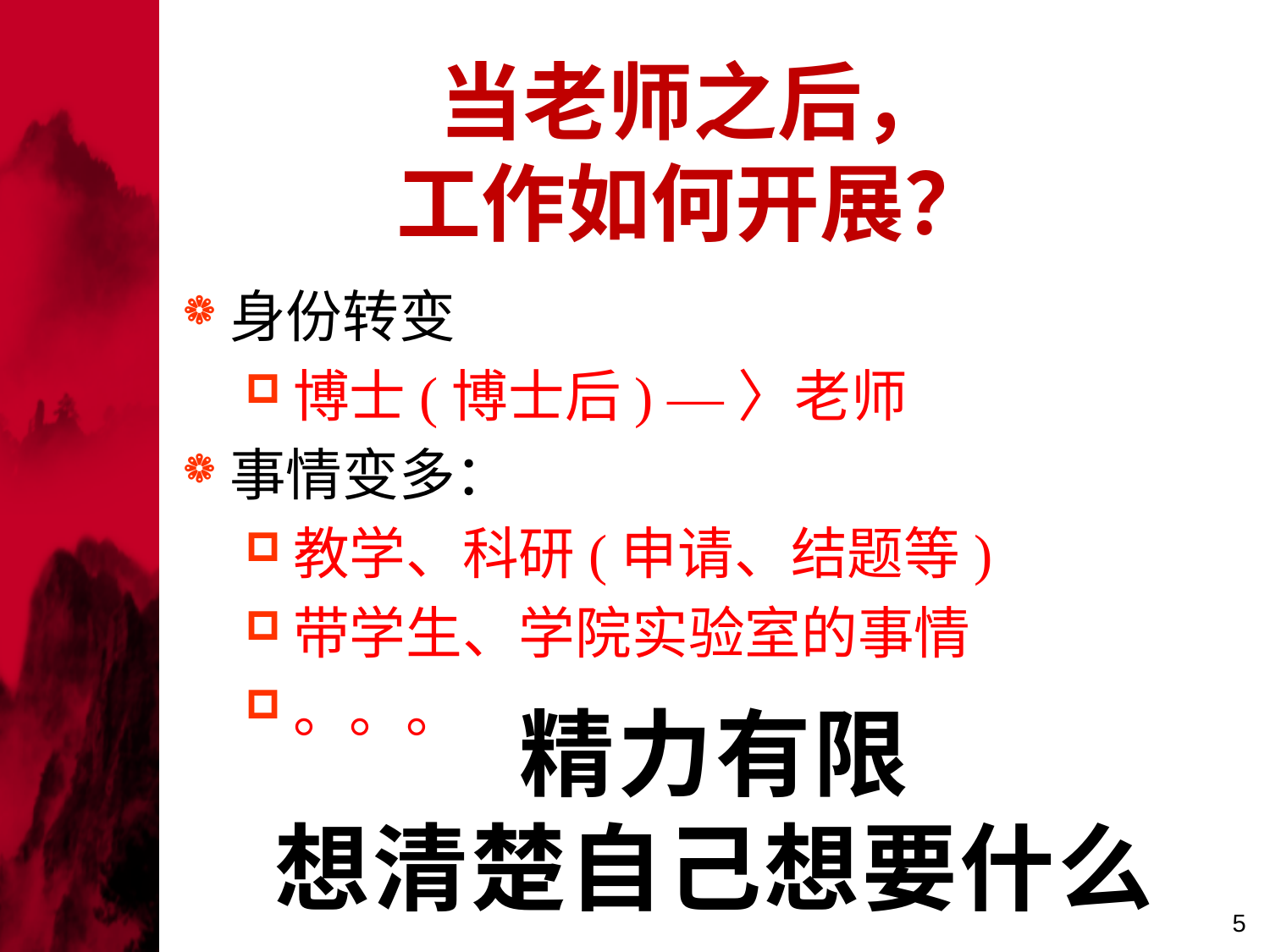

当老师之后，
工作如何开展？
身份转变
博士(博士后) —〉老师
事情变多：
教学、科研(申请、结题等)
带学生、学院实验室的事情
。。。

精力有限
想清楚自己想要什么
5